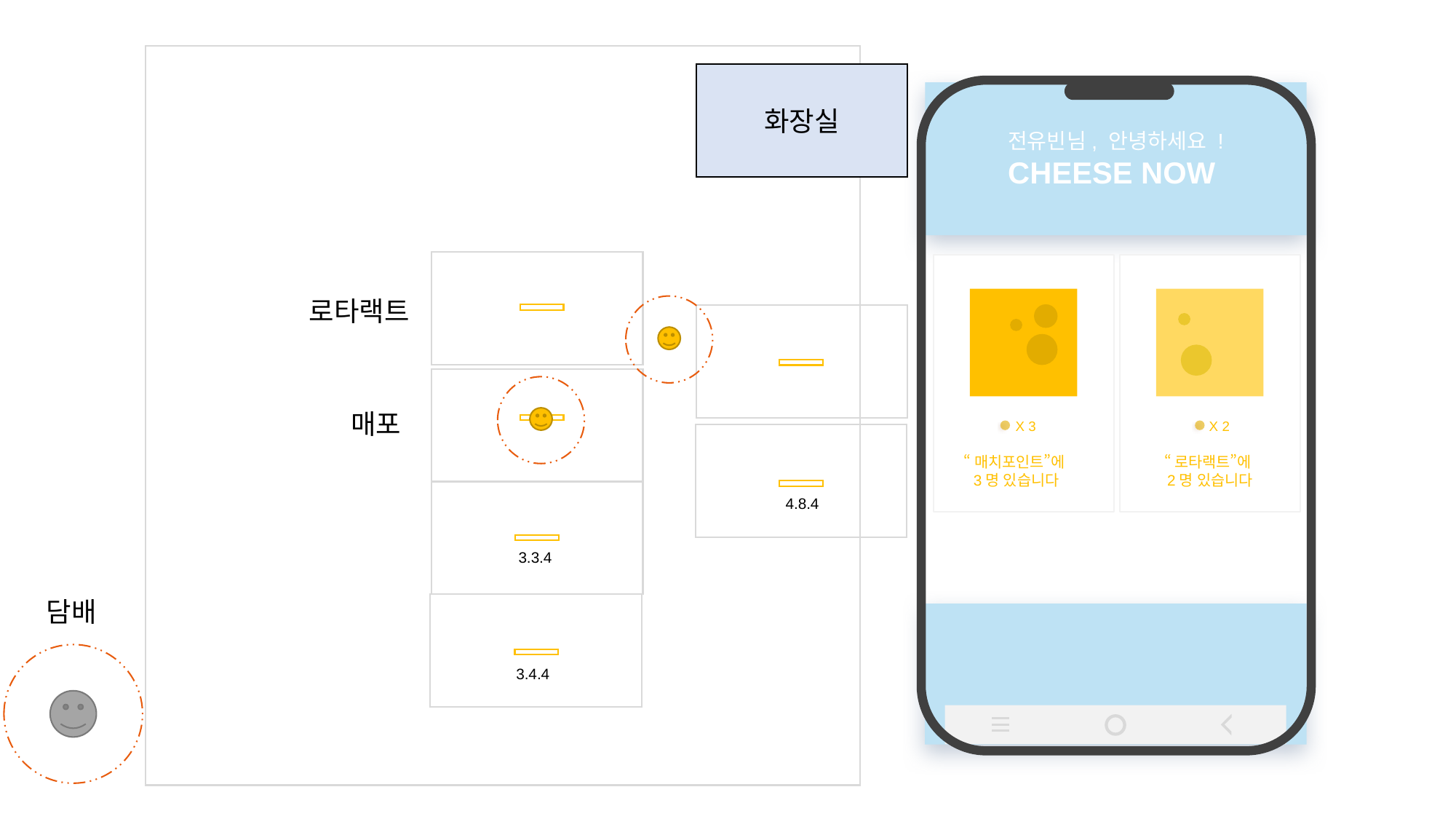

화장실

전유빈님, 안녕하세요 !
CHEESE NOW

     X 3
“매치포인트”에
3명 있습니다

     X 2
“로타랙트”에
2명 있습니다

로타랙트

매포

4.8.4

3.3.4
담배

3.4.4